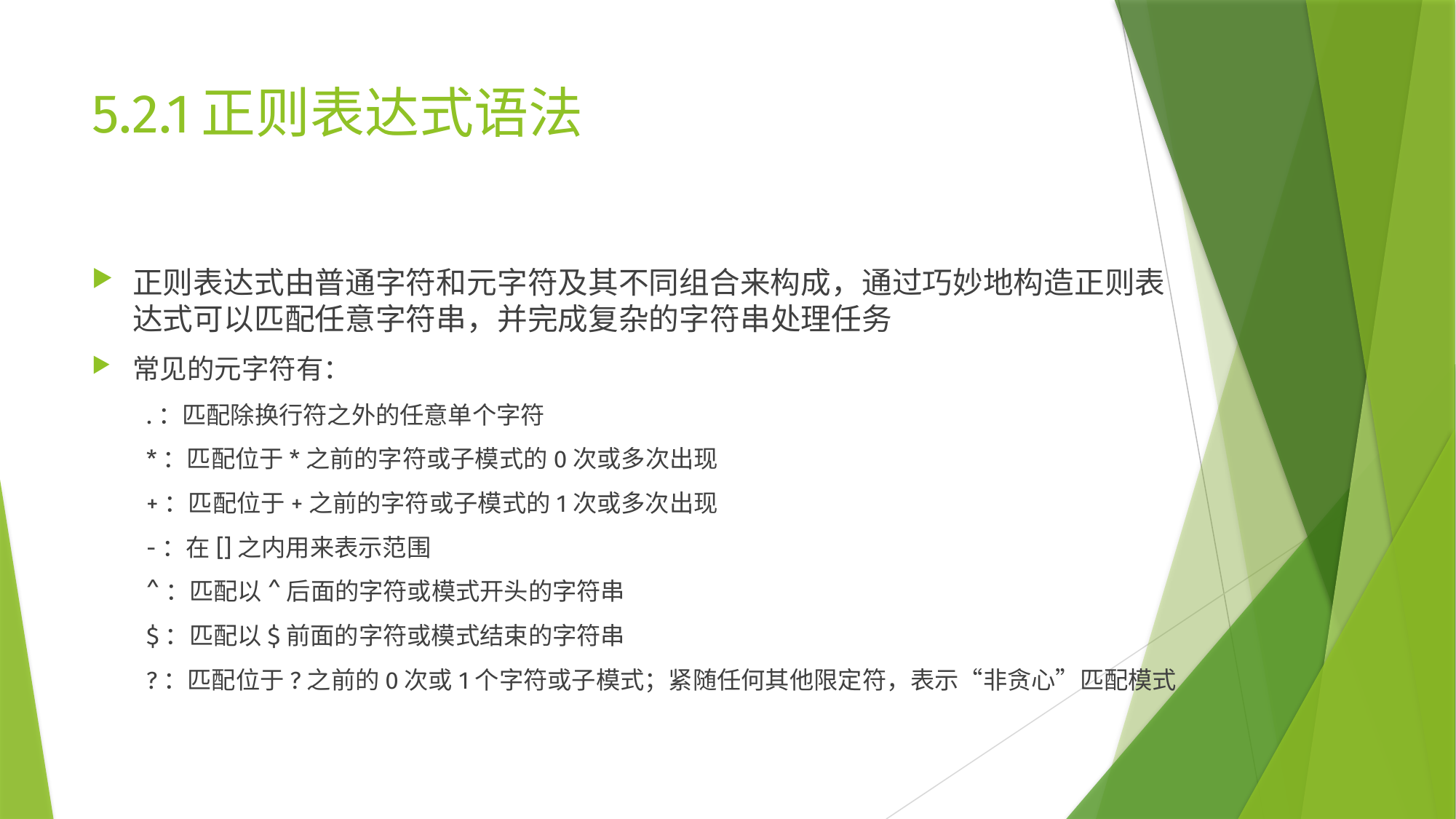

# 5.2.1	正则表达式语法
正则表达式由普通字符和元字符及其不同组合来构成，通过巧妙地构造正则表达式可以匹配任意字符串，并完成复杂的字符串处理任务
常见的元字符有：
.：匹配除换行符之外的任意单个字符
*：匹配位于*之前的字符或子模式的0次或多次出现
+：匹配位于+之前的字符或子模式的1次或多次出现
-：在[]之内用来表示范围
^：匹配以^后面的字符或模式开头的字符串
$：匹配以$前面的字符或模式结束的字符串
?：匹配位于?之前的0次或1个字符或子模式；紧随任何其他限定符，表示“非贪心”匹配模式